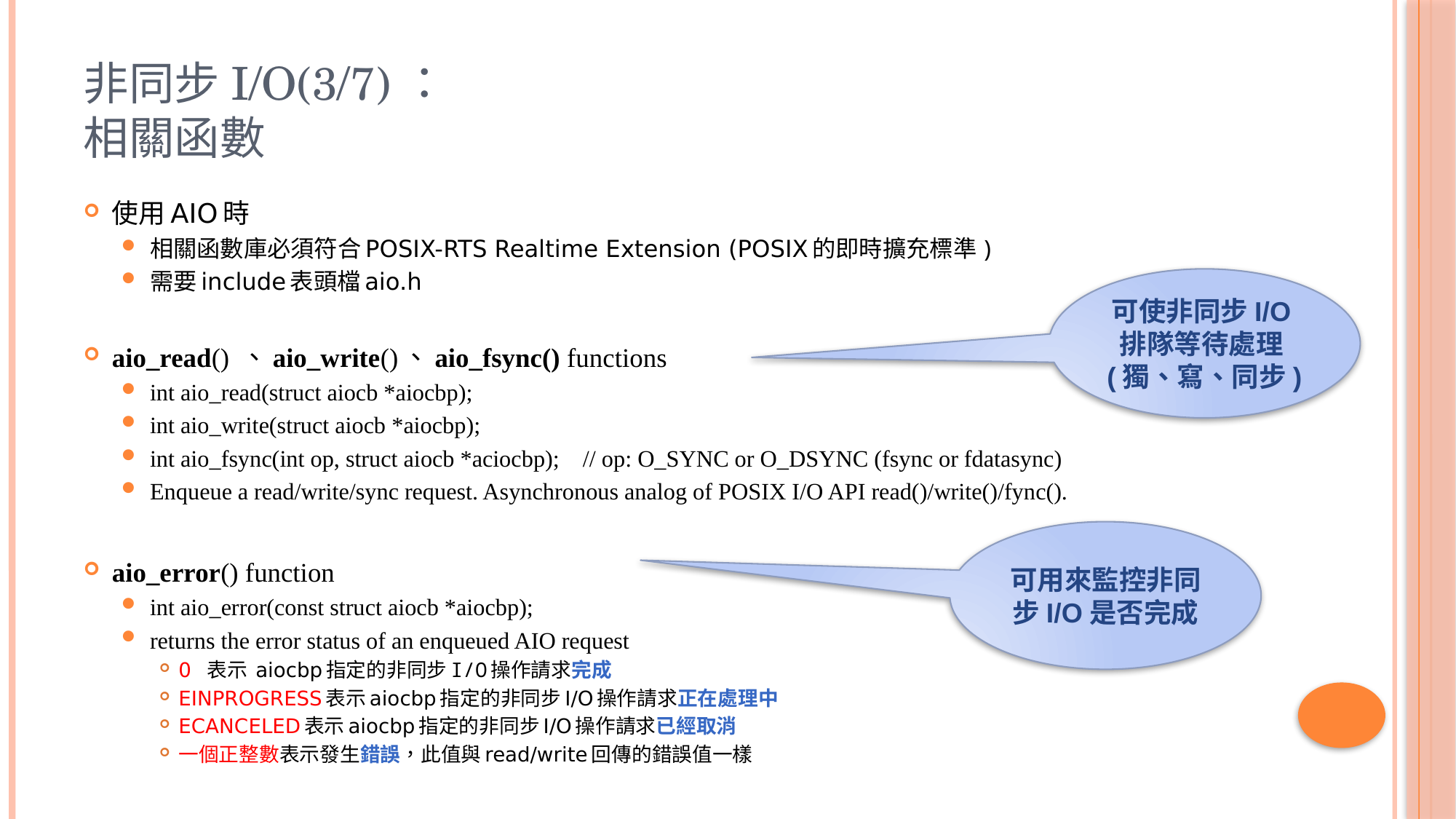

# 非同步I/O(3/7)： 相關函數
使用AIO時
相關函數庫必須符合POSIX-RTS Realtime Extension (POSIX的即時擴充標準)
需要include表頭檔aio.h

aio_read() 、aio_write()、aio_fsync() functions
int aio_read(struct aiocb *aiocbp);
int aio_write(struct aiocb *aiocbp);
int aio_fsync(int op, struct aiocb *aciocbp);    // op: O_SYNC or O_DSYNC (fsync or fdatasync)
Enqueue a read/write/sync request. Asynchronous analog of POSIX I/O API read()/write()/fync().

aio_error() function
int aio_error(const struct aiocb *aiocbp);
returns the error status of an enqueued AIO request
0 表示 aiocbp指定的非同步I/O操作請求完成
EINPROGRESS表示aiocbp指定的非同步I/O操作請求正在處理中
ECANCELED表示aiocbp指定的非同步I/O操作請求已經取消
一個正整數表示發生錯誤，此值與read/write回傳的錯誤值一樣
可使非同步I/O排隊等待處理(獨、寫、同步)
可用來監控非同步I/O是否完成